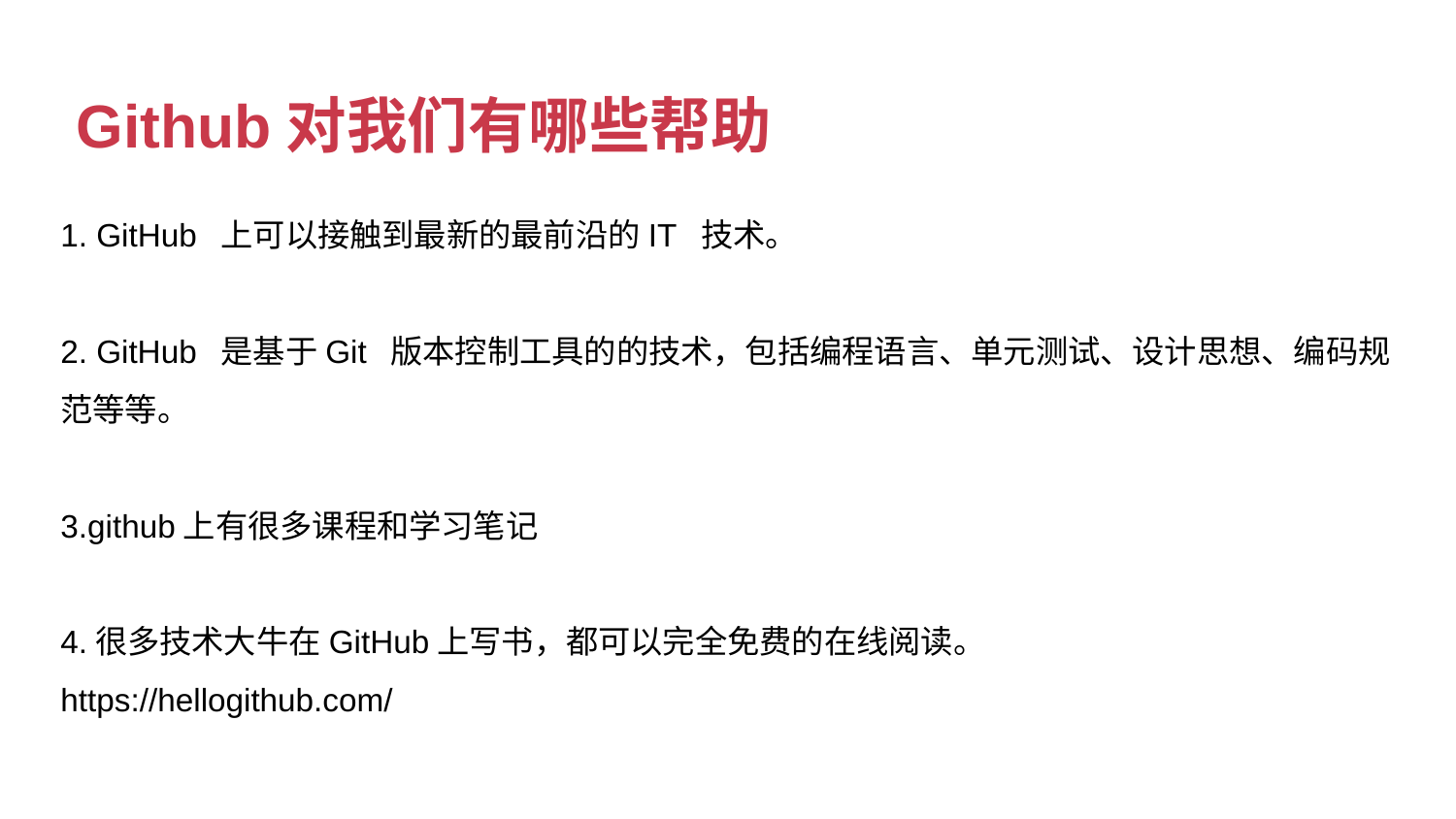

Github对我们有哪些帮助
1. GitHub 上可以接触到最新的最前沿的IT 技术。

2. GitHub 是基于Git 版本控制工具的的技术，包括编程语言、单元测试、设计思想、编码规范等等。

3.github上有很多课程和学习笔记

4.很多技术大牛在GitHub上写书，都可以完全免费的在线阅读。
https://hellogithub.com/